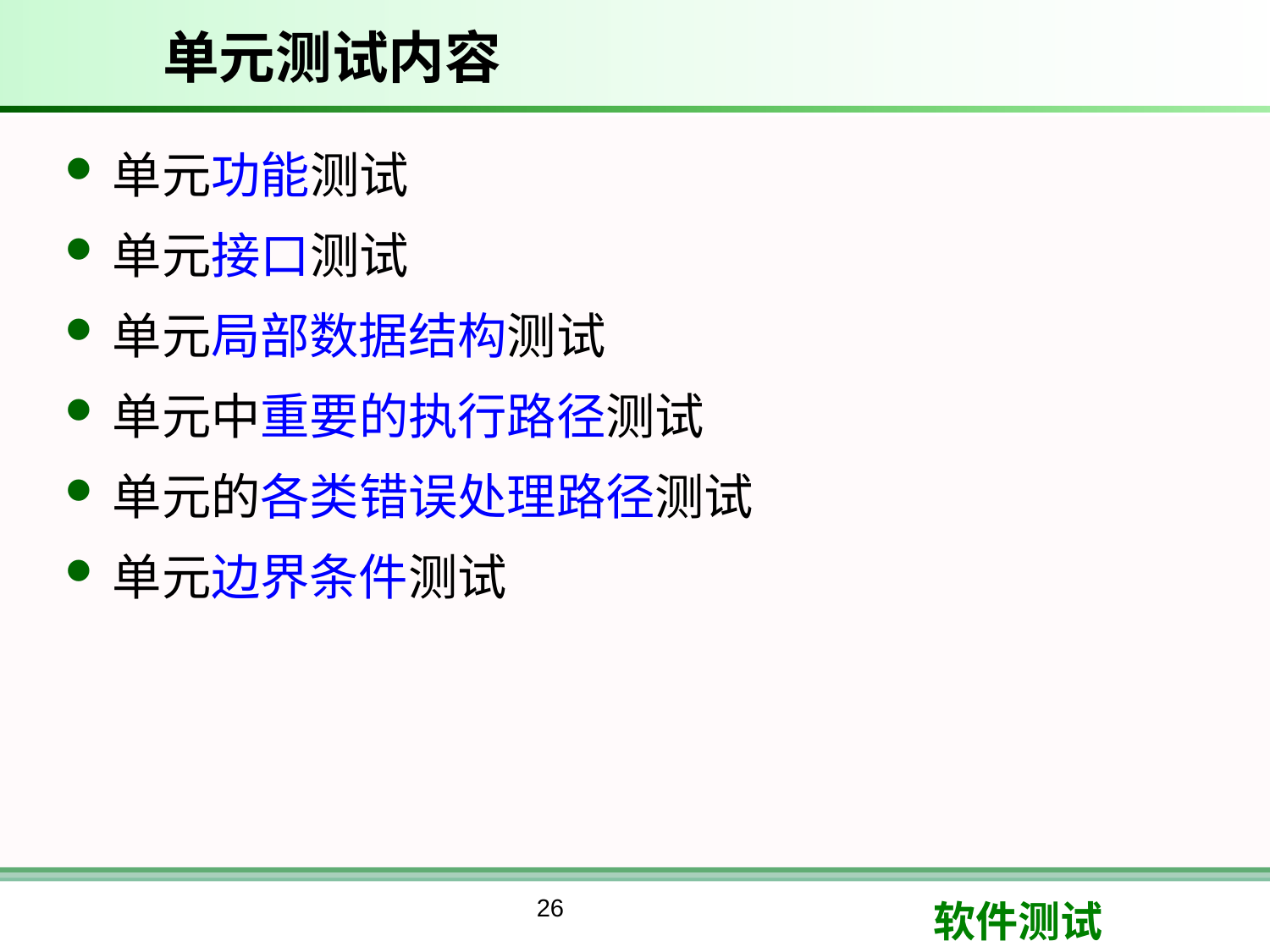

# 单元测试内容
单元功能测试
单元接口测试
单元局部数据结构测试
单元中重要的执行路径测试
单元的各类错误处理路径测试
单元边界条件测试
26